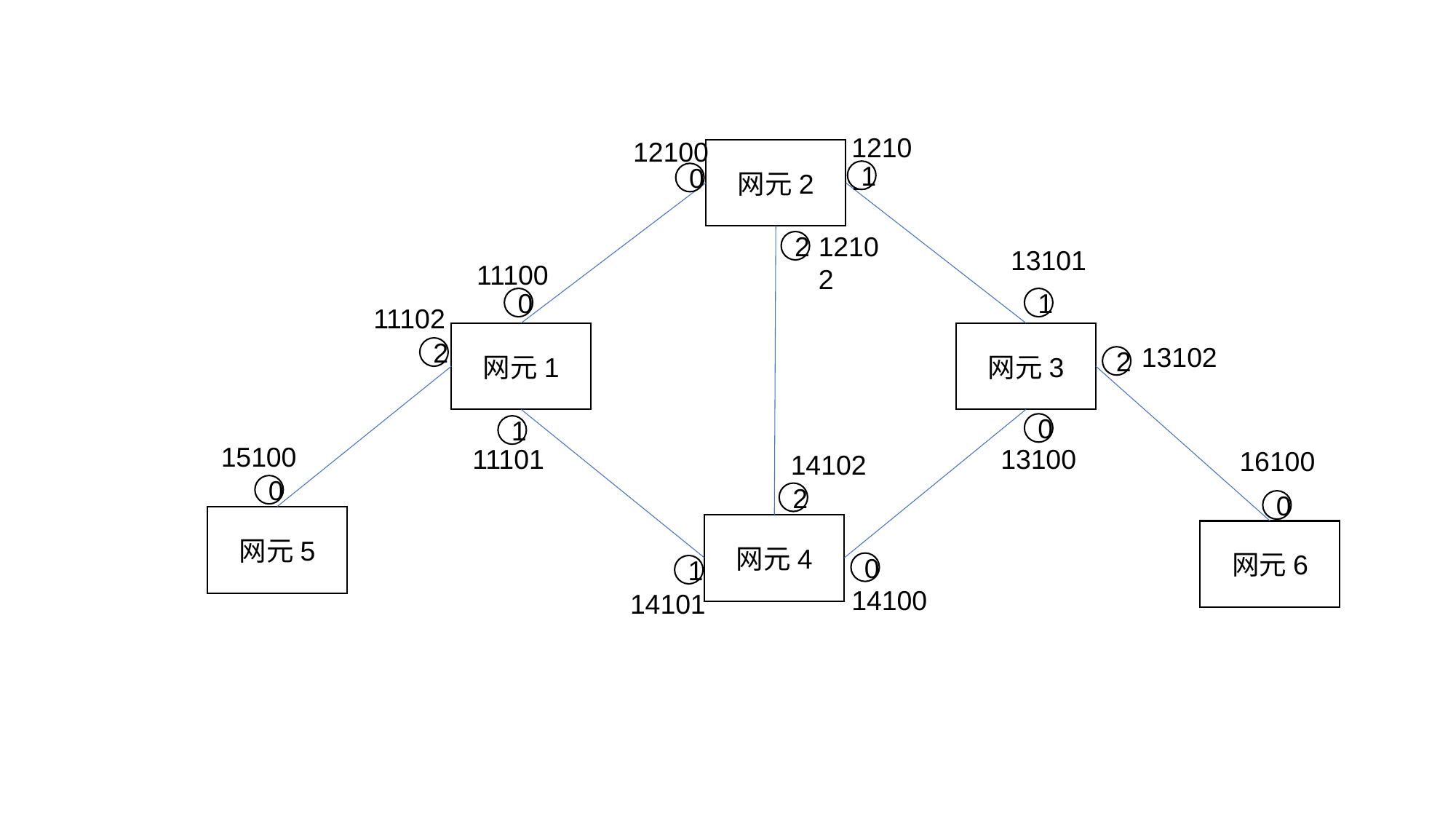

12101
12100
网元2
1
0
12102
2
13101
11100
1
0
11102
网元1
网元3
13102
2
2
0
1
15100
13100
11101
16100
14102
0
2
0
网元5
网元4
网元6
0
1
14100
14101